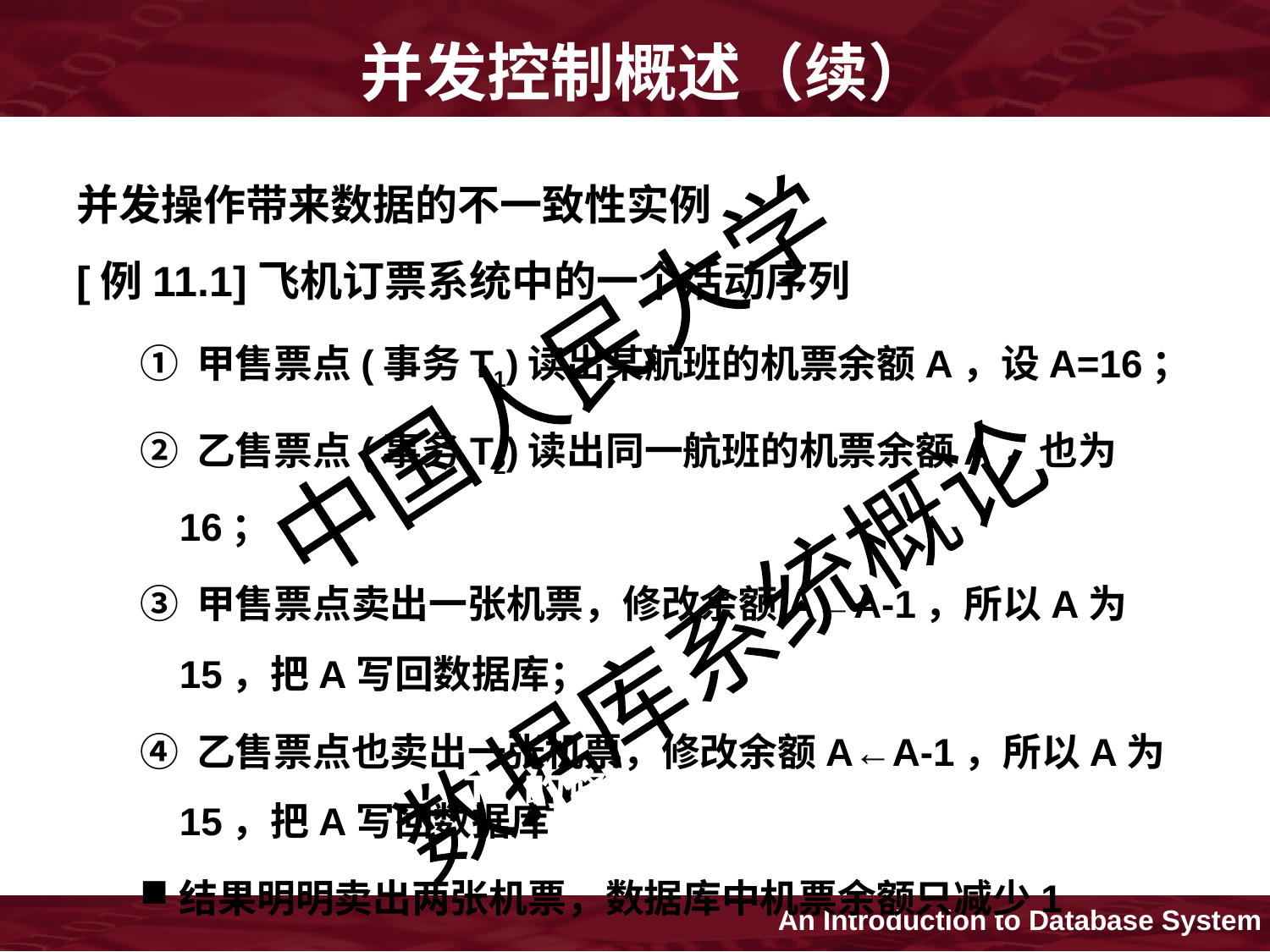

并发控制概述（续）
并发操作带来数据的不一致性实例
[例11.1]飞机订票系统中的一个活动序列
① 甲售票点(事务T1)读出某航班的机票余额A，设A=16；
② 乙售票点(事务T2)读出同一航班的机票余额A，也为16；
③ 甲售票点卖出一张机票，修改余额A←A-1，所以A为15，把A写回数据库；
④ 乙售票点也卖出一张机票，修改余额A←A-1，所以A为15，把A写回数据库
结果明明卖出两张机票，数据库中机票余额只减少1
T1的修改被T2覆盖了！